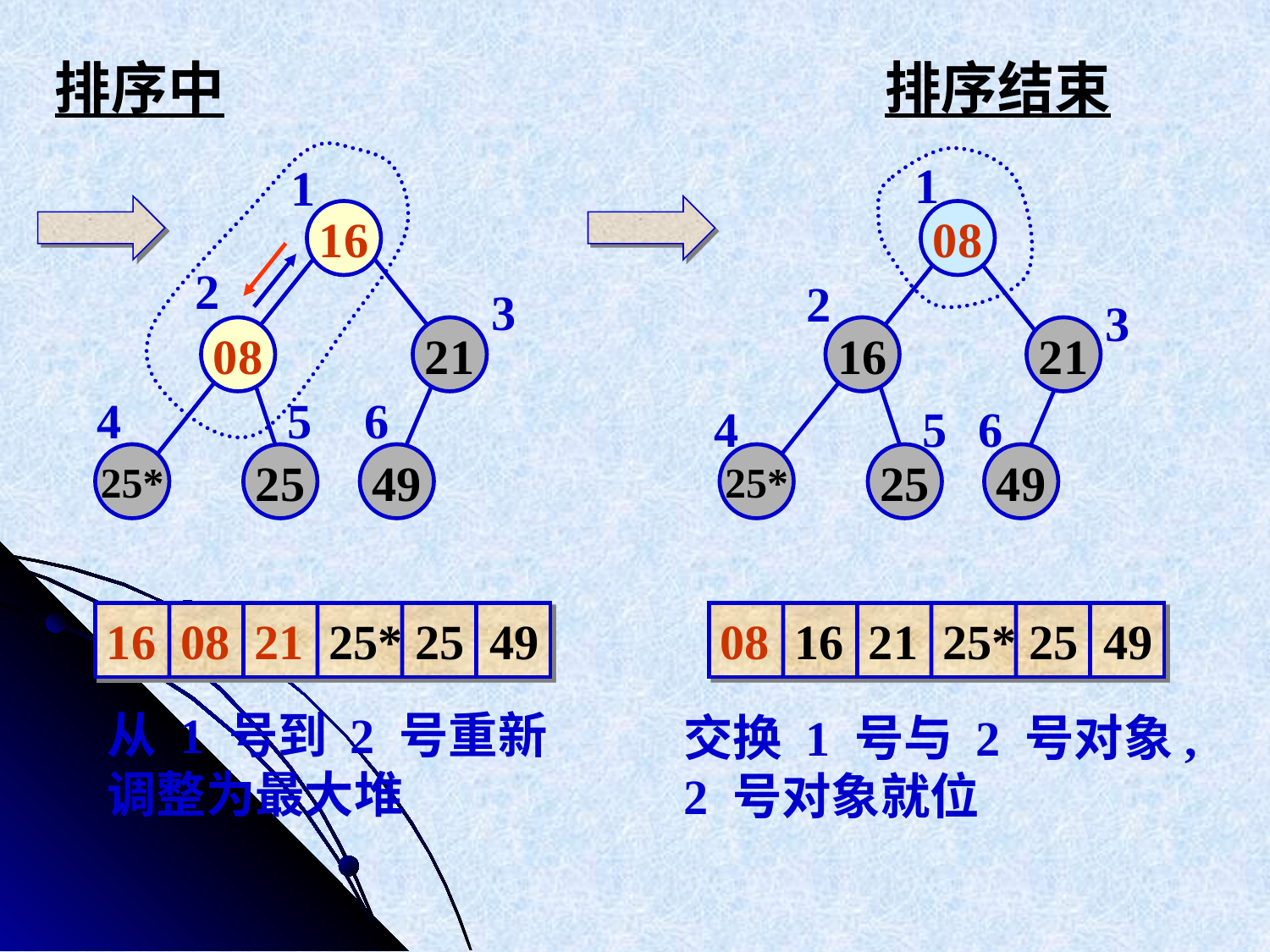

排序中
排序结束

1
1

16
08

2

2
3
3
08
21
16
21

4
5
6
4
5
6
25*
25
49
25*
25
49
16  08  21  25* 25  49

08  16  21  25* 25  49

从 1 号到 2 号重新
调整为最大堆
交换 1 号与 2 号对象,
2 号对象就位